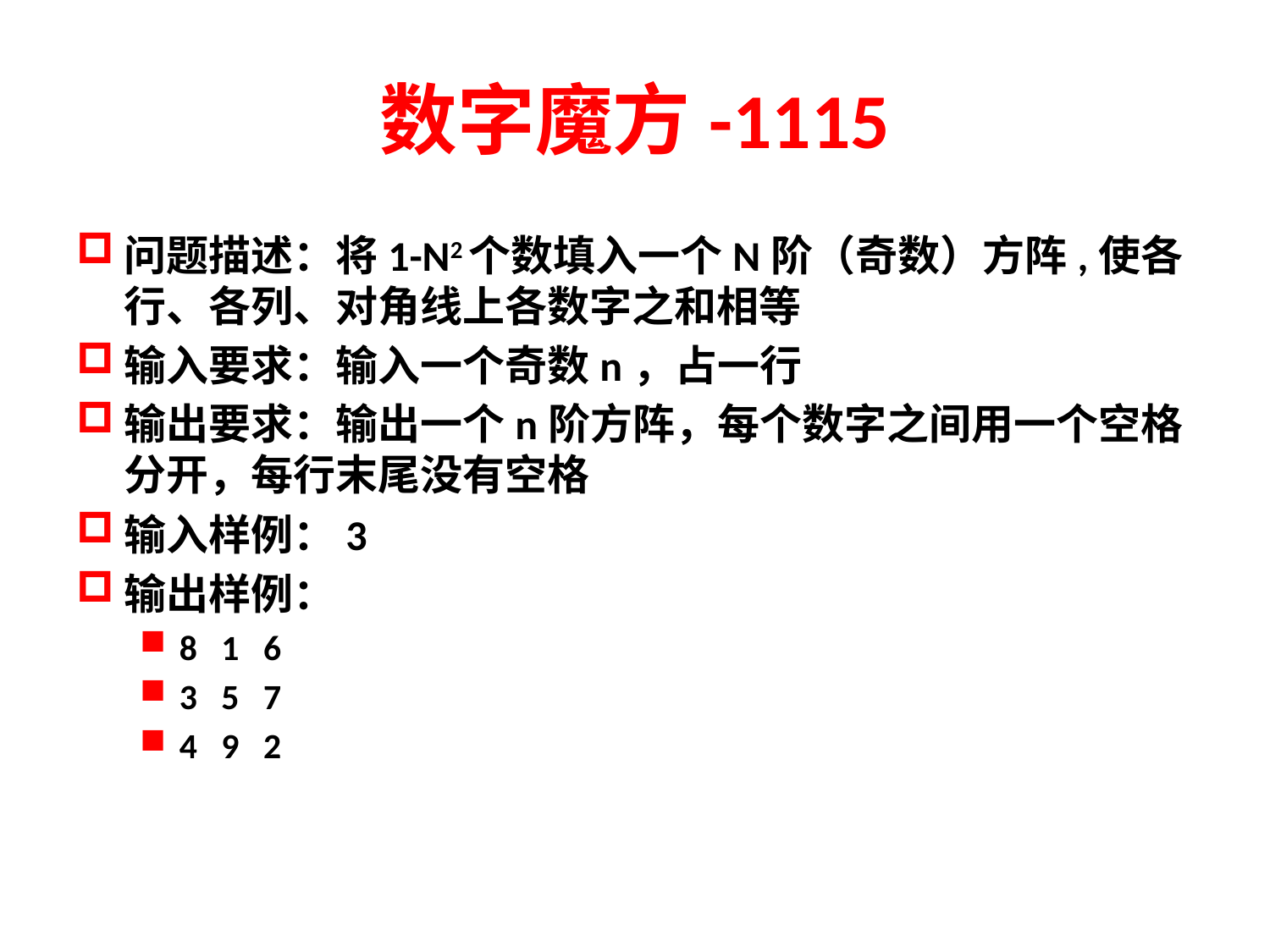

# 数字魔方-1115
问题描述：将1-N2个数填入一个N阶（奇数）方阵,使各行、各列、对角线上各数字之和相等
输入要求：输入一个奇数n，占一行
输出要求：输出一个n阶方阵，每个数字之间用一个空格分开，每行末尾没有空格
输入样例：3
输出样例：
8   1   6
3   5   7
4   9   2